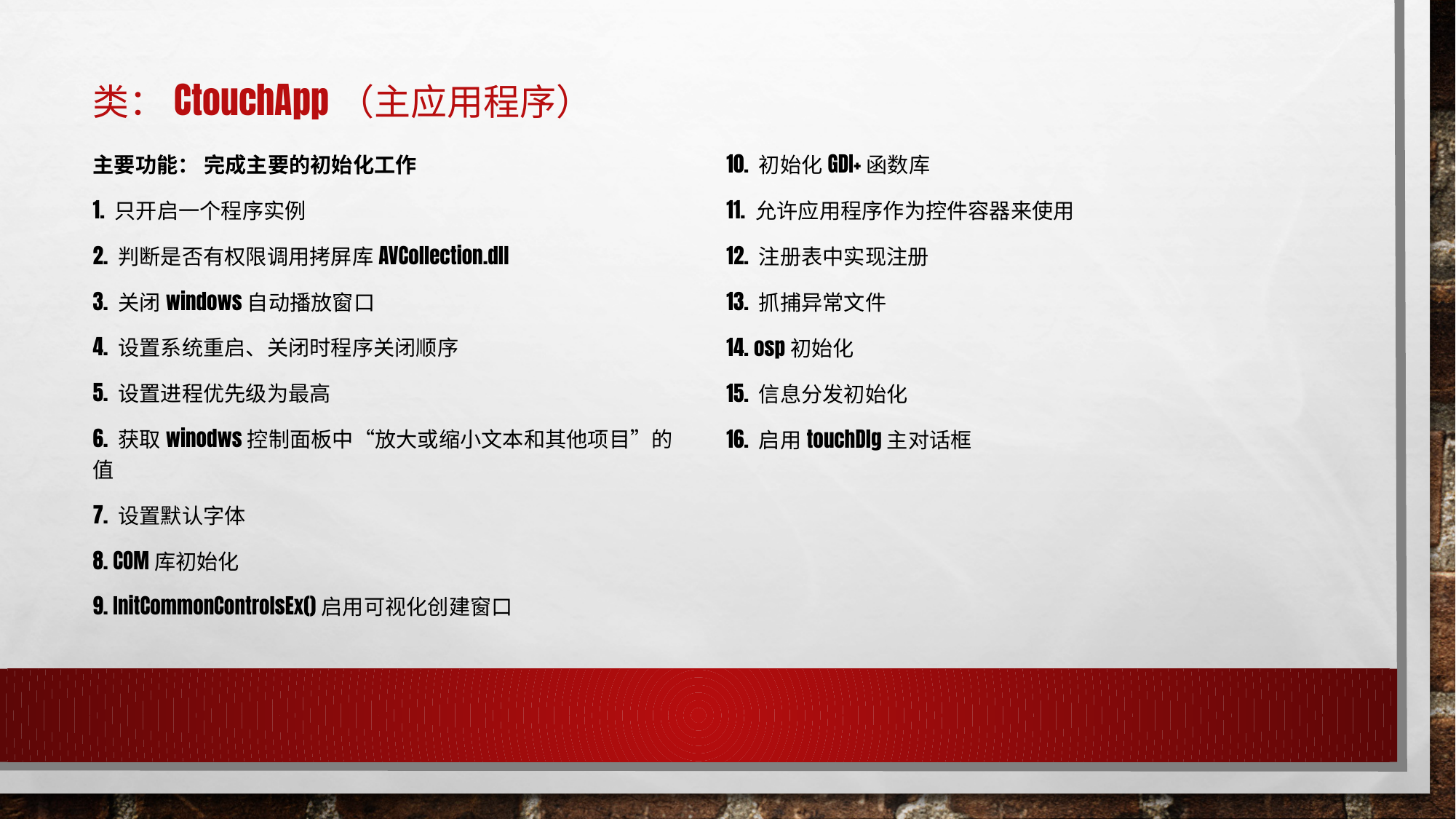

# 类：CtouchApp（主应用程序）
主要功能： 完成主要的初始化工作
1. 只开启一个程序实例
2. 判断是否有权限调用拷屏库AVCollection.dll
3. 关闭windows自动播放窗口
4. 设置系统重启、关闭时程序关闭顺序
5. 设置进程优先级为最高
6. 获取winodws控制面板中“放大或缩小文本和其他项目”的值
7. 设置默认字体
8. COM库初始化
9. InitCommonControlsEx()启用可视化创建窗口

10. 初始化GDI+函数库
11. 允许应用程序作为控件容器来使用
12. 注册表中实现注册
13. 抓捕异常文件
14. osp初始化
15. 信息分发初始化
16. 启用touchDlg主对话框